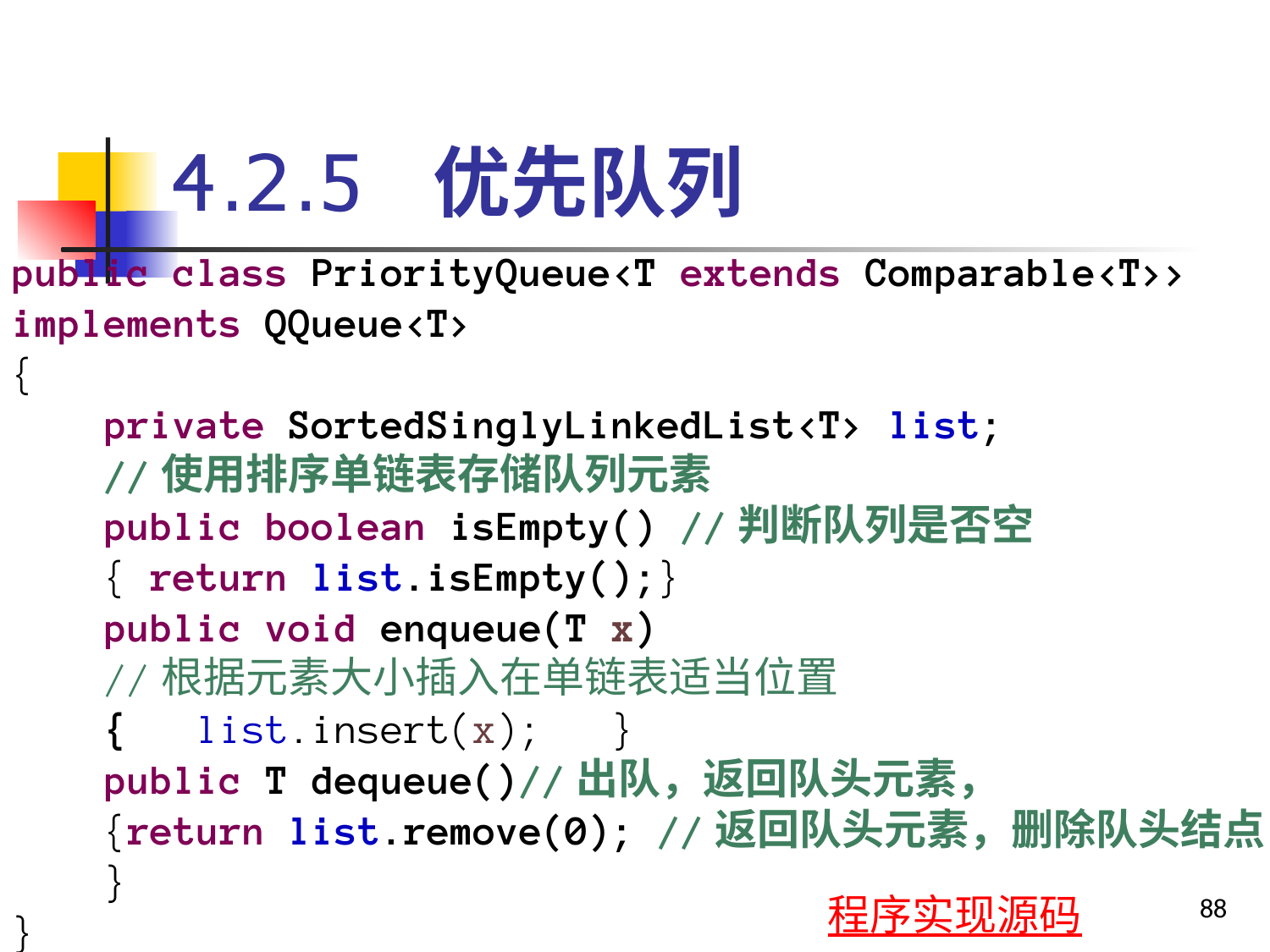

# 4.2.5  优先队列
public class PriorityQueue<T extends Comparable<T>> implements QQueue<T>
{
    private SortedSinglyLinkedList<T> list;
    //使用排序单链表存储队列元素
    public boolean isEmpty() //判断队列是否空
    { return list.isEmpty();}
    public void enqueue(T x)
    //根据元素大小插入在单链表适当位置
    {   list.insert(x);   }
    public T dequeue()//出队，返回队头元素，
    {return list.remove(0); //返回队头元素，删除队头结点
    }
}

88
程序实现源码